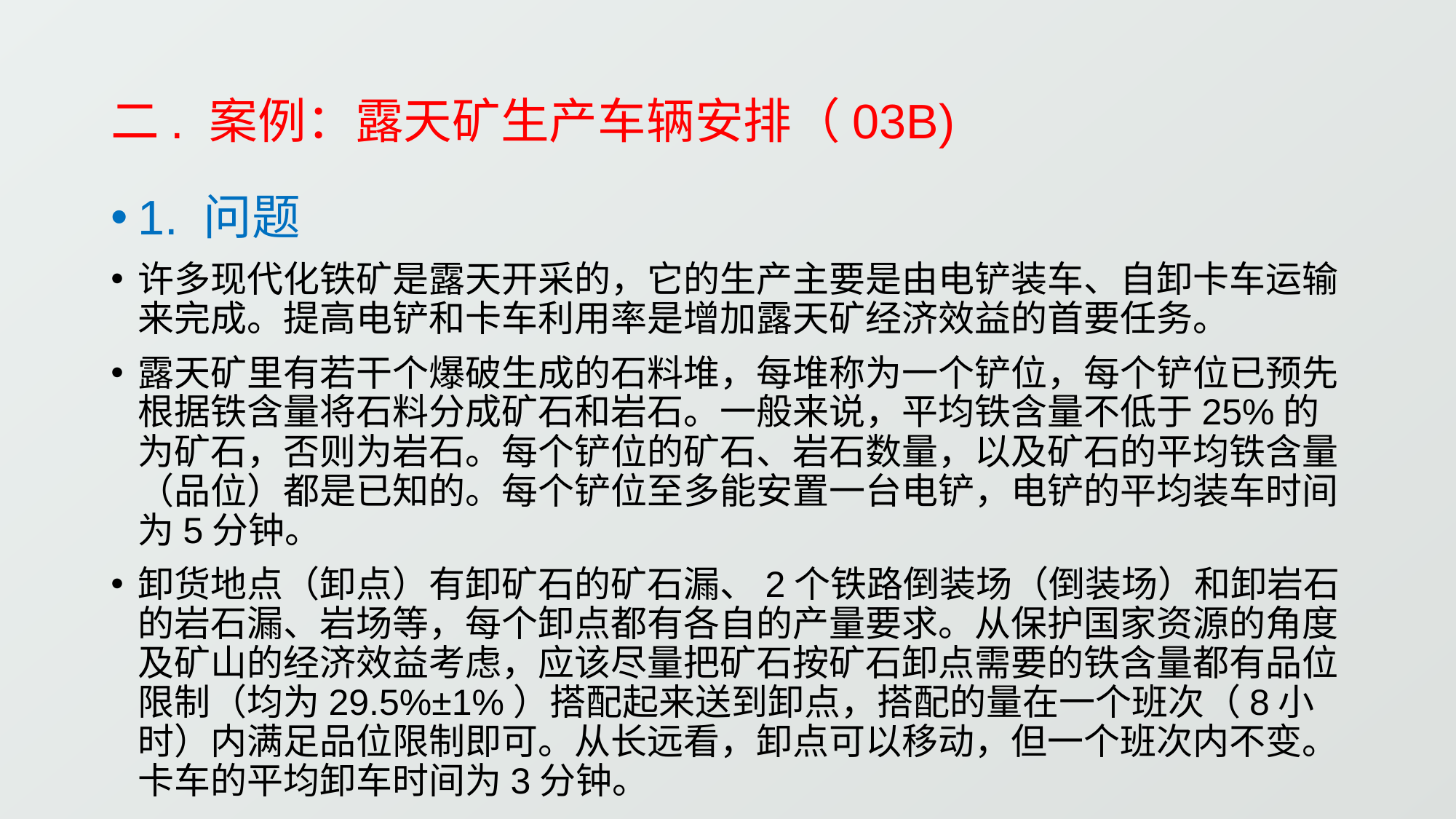

# 二. 案例：露天矿生产车辆安排（03B)
1. 问题
许多现代化铁矿是露天开采的，它的生产主要是由电铲装车、自卸卡车运输来完成。提高电铲和卡车利用率是增加露天矿经济效益的首要任务。
露天矿里有若干个爆破生成的石料堆，每堆称为一个铲位，每个铲位已预先根据铁含量将石料分成矿石和岩石。一般来说，平均铁含量不低于25%的为矿石，否则为岩石。每个铲位的矿石、岩石数量，以及矿石的平均铁含量（品位）都是已知的。每个铲位至多能安置一台电铲，电铲的平均装车时间为5分钟。
卸货地点（卸点）有卸矿石的矿石漏、2个铁路倒装场（倒装场）和卸岩石的岩石漏、岩场等，每个卸点都有各自的产量要求。从保护国家资源的角度及矿山的经济效益考虑，应该尽量把矿石按矿石卸点需要的铁含量都有品位限制（均为29.5%±1%）搭配起来送到卸点，搭配的量在一个班次（8小时）内满足品位限制即可。从长远看，卸点可以移动，但一个班次内不变。卡车的平均卸车时间为3分钟。